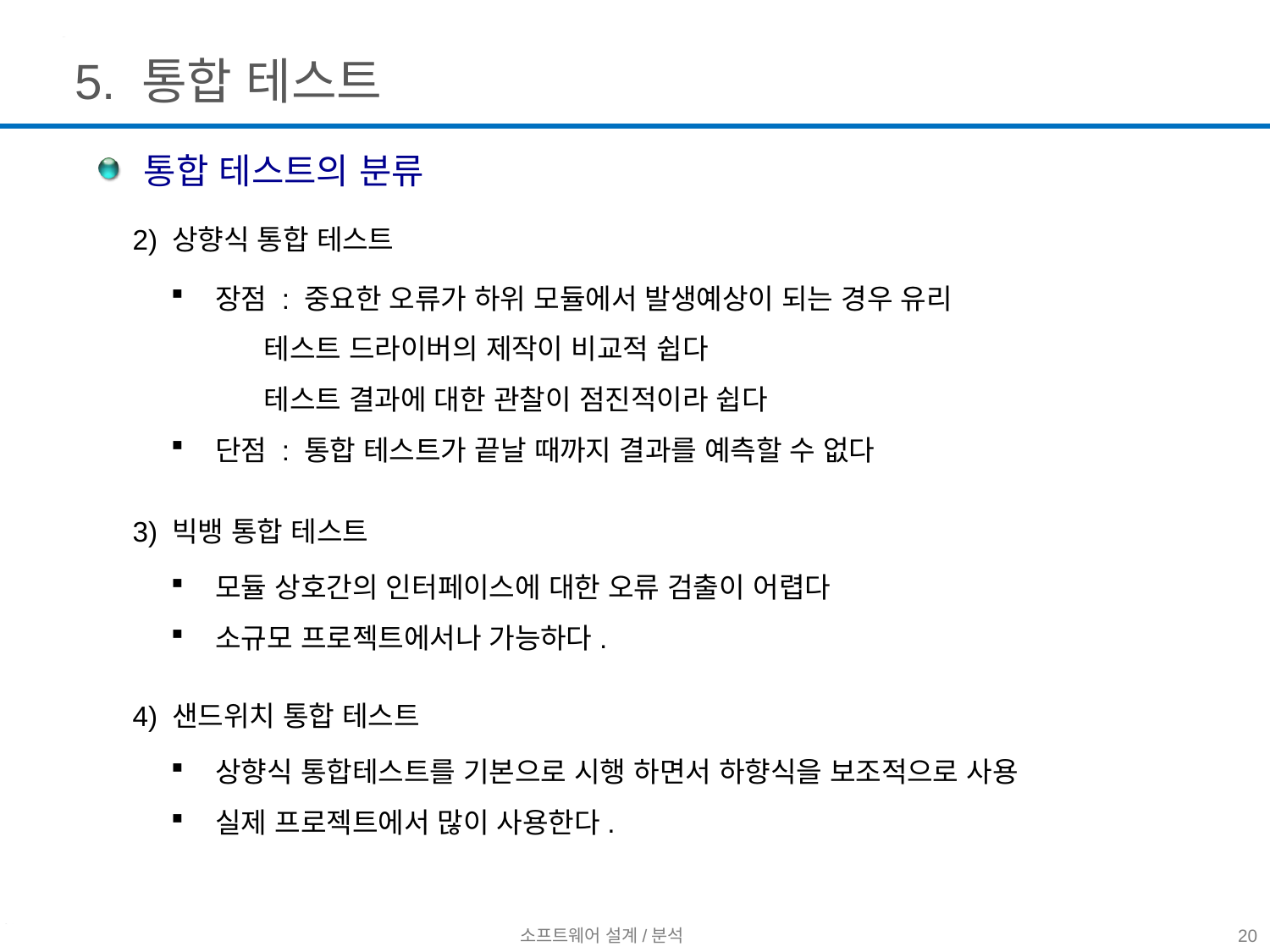

5. 통합 테스트
 통합 테스트의 분류
2) 상향식 통합 테스트
 장점 : 중요한 오류가 하위 모듈에서 발생예상이 되는 경우 유리
           테스트 드라이버의 제작이 비교적 쉽다
           테스트 결과에 대한 관찰이 점진적이라 쉽다
 단점 : 통합 테스트가 끝날 때까지 결과를 예측할 수 없다
3) 빅뱅 통합 테스트
 모듈 상호간의 인터페이스에 대한 오류 검출이 어렵다
 소규모 프로젝트에서나 가능하다.
4) 샌드위치 통합 테스트
 상향식 통합테스트를 기본으로 시행 하면서 하향식을 보조적으로 사용
 실제 프로젝트에서 많이 사용한다.